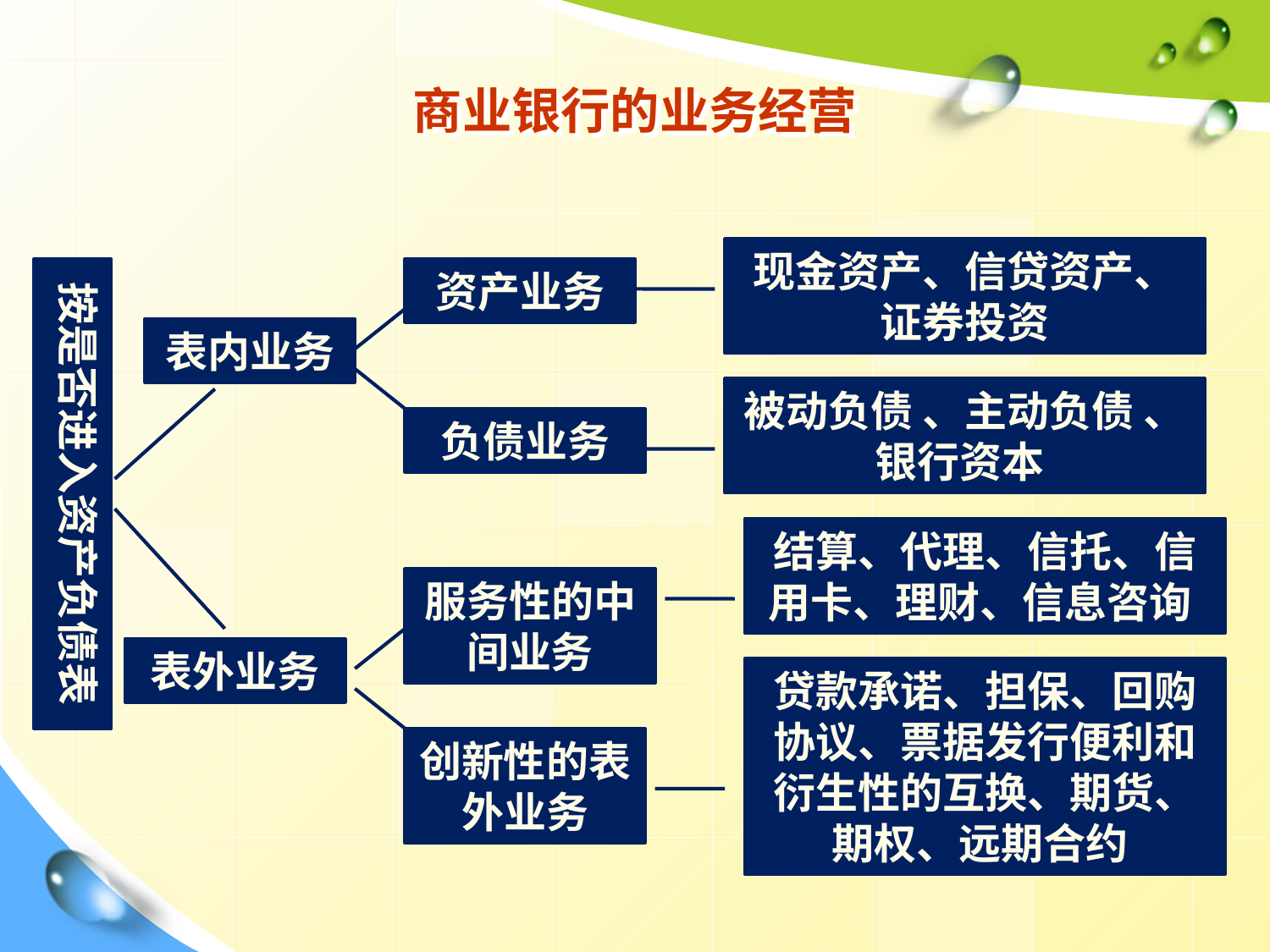

# 商业银行的业务经营
现金资产、信贷资产、证券投资
按是否进入资产负债表
资产业务

表内业务

被动负债 、主动负债 、银行资本

负债业务

结算、代理、信托、信用卡、理财、信息咨询
服务性的中间业务

表外业务
贷款承诺、担保、回购协议、票据发行便利和衍生性的互换、期货、期权、远期合约

创新性的表外业务